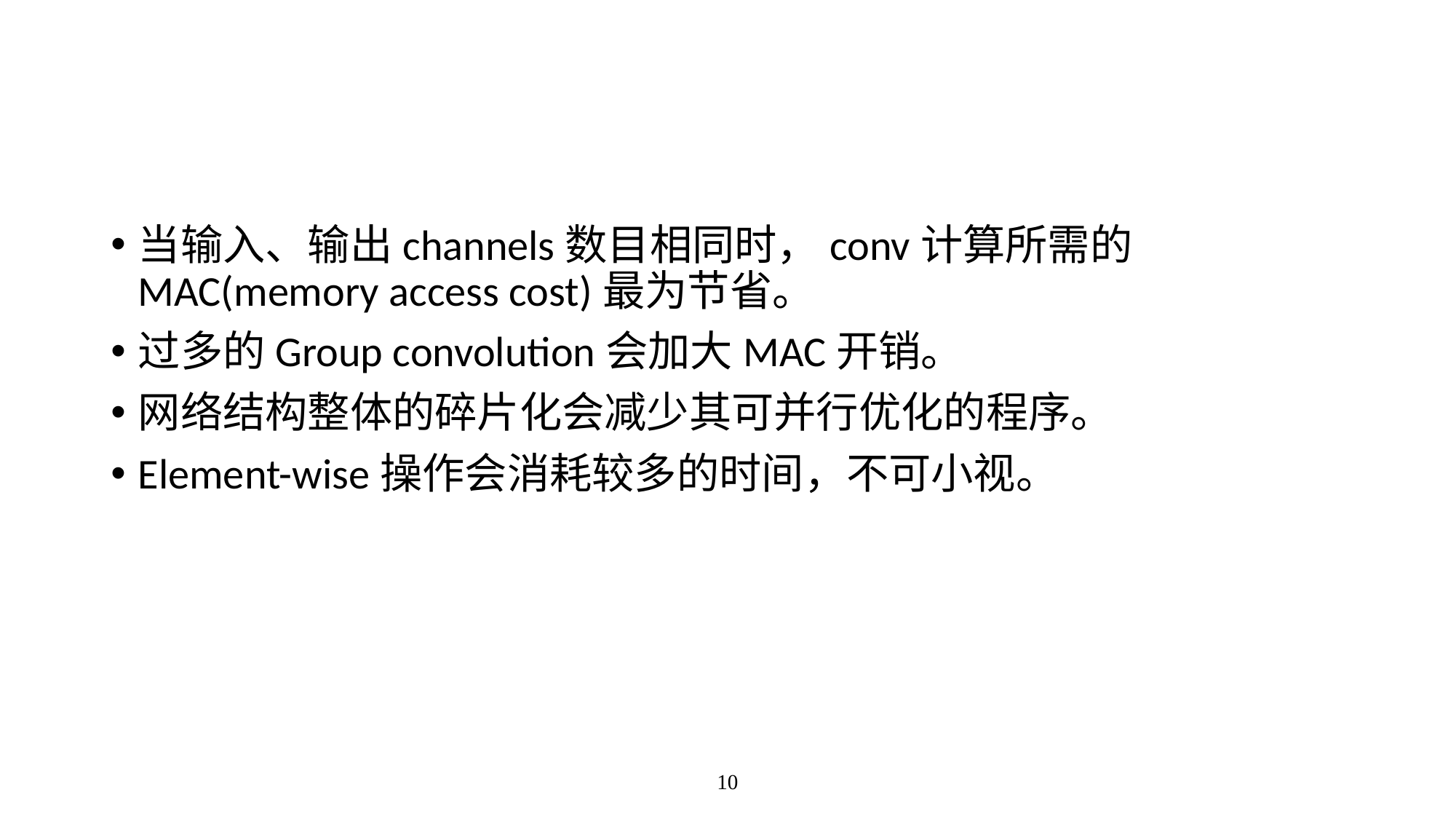

#
当输入、输出channels数目相同时，conv计算所需的MAC(memory access cost)最为节省。
过多的Group convolution会加大MAC开销。
网络结构整体的碎片化会减少其可并行优化的程序。
Element-wise操作会消耗较多的时间，不可小视。
10